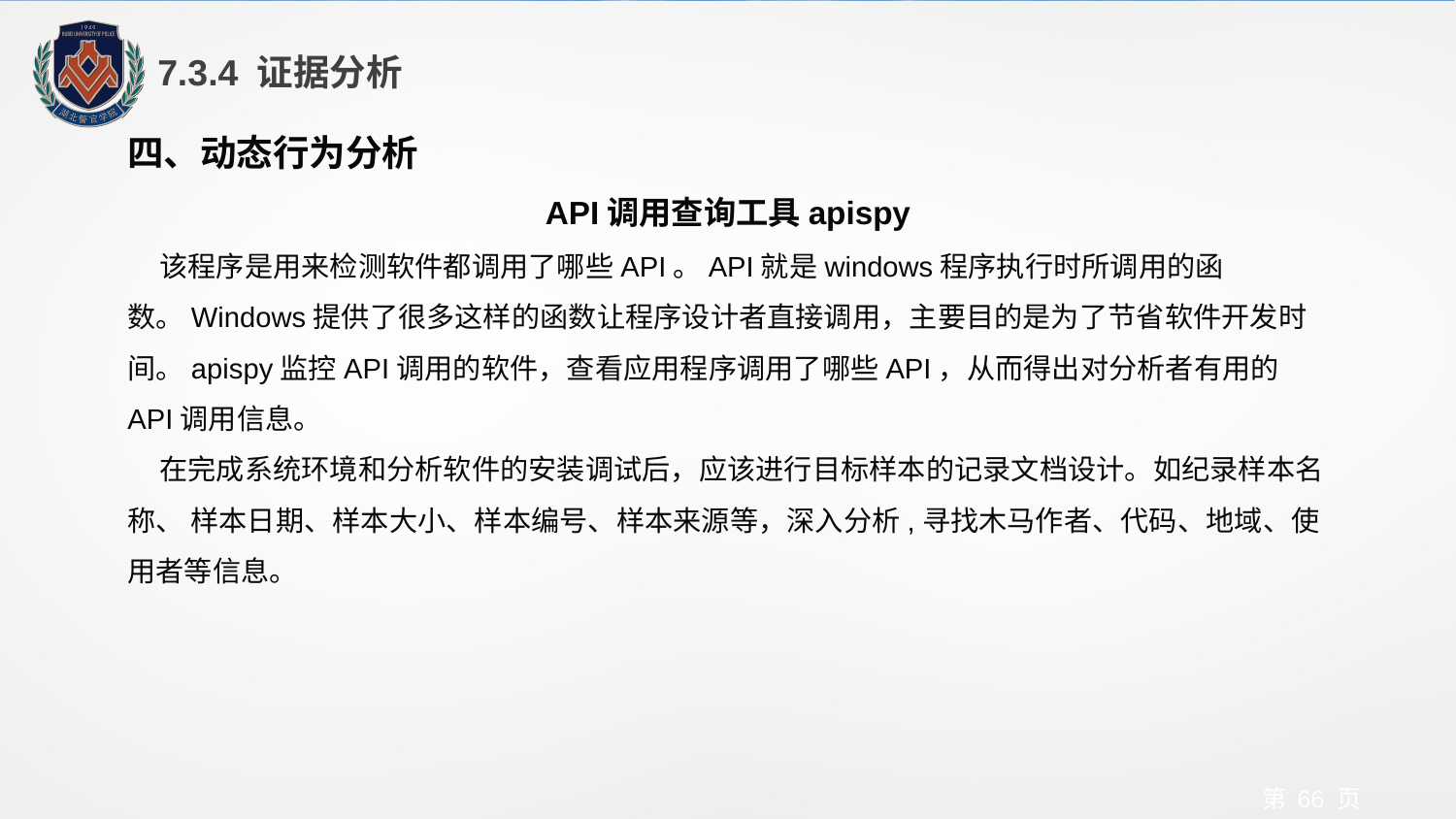

7.3.4 证据分析
四、动态行为分析
API调用查询工具apispy
    该程序是用来检测软件都调用了哪些API。API就是windows程序执行时所调用的函数。Windows提供了很多这样的函数让程序设计者直接调用，主要目的是为了节省软件开发时间。apispy监控API调用的软件，查看应用程序调用了哪些API，从而得出对分析者有用的API调用信息。
    在完成系统环境和分析软件的安装调试后，应该进行目标样本的记录文档设计。如纪录样本名称、 样本日期、样本大小、样本编号、样本来源等，深入分析,寻找木马作者、代码、地域、使用者等信息。